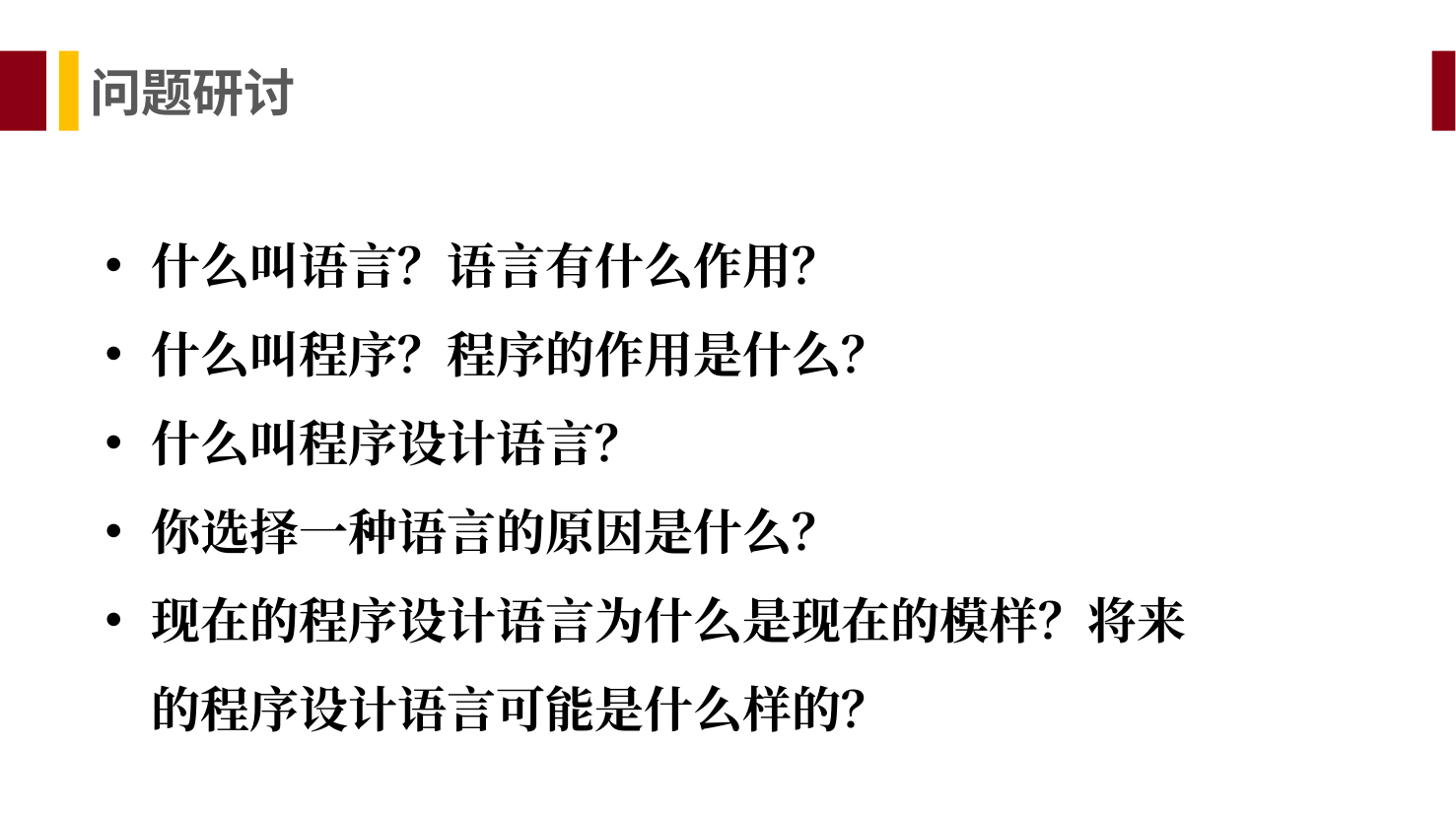

问题研讨
什么叫语言？语言有什么作用？
什么叫程序？程序的作用是什么？
什么叫程序设计语言？
你选择一种语言的原因是什么？
现在的程序设计语言为什么是现在的模样？将来的程序设计语言可能是什么样的？